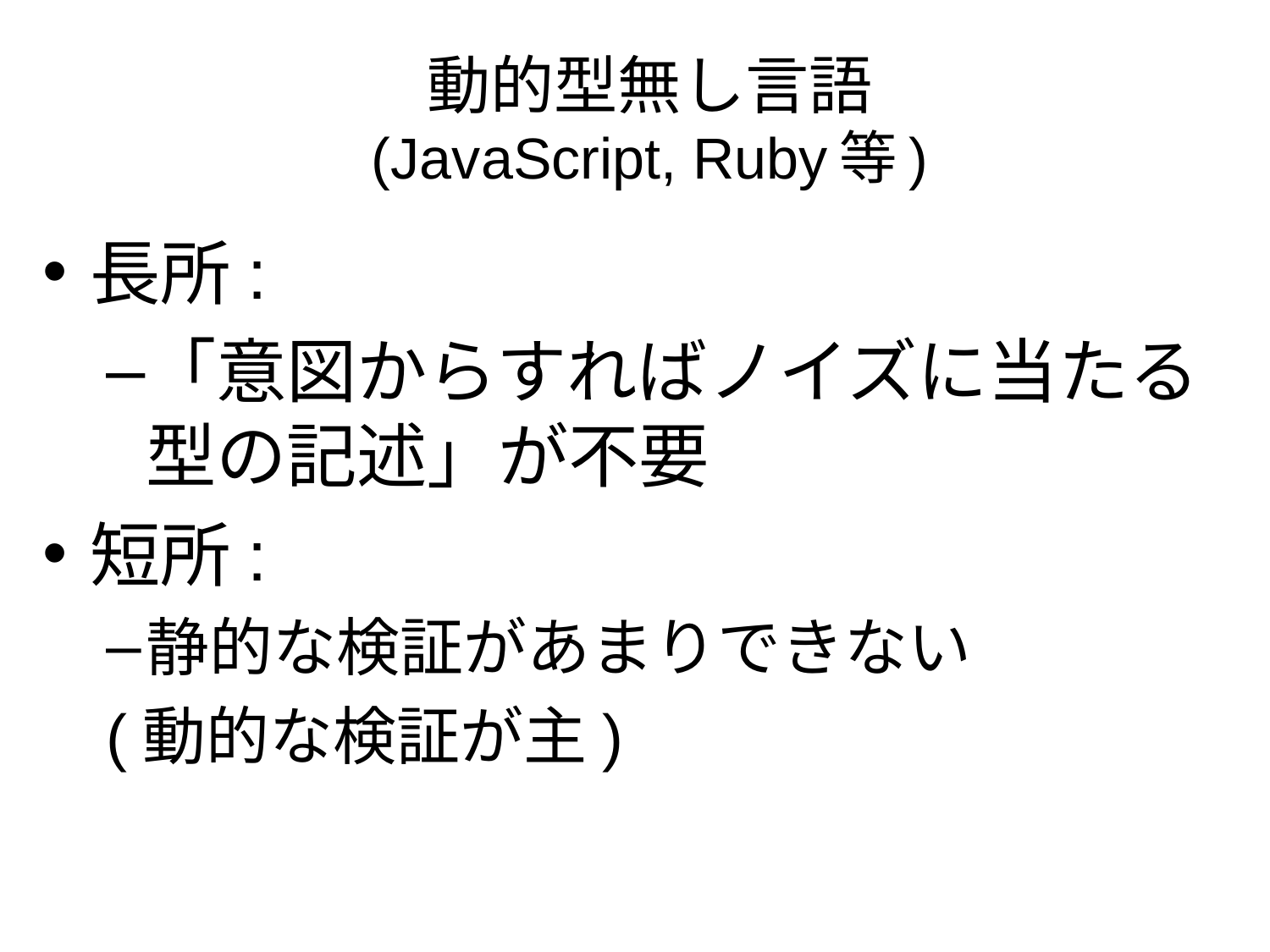

# 動的型無し言語 (JavaScript, Ruby等)
長所:
「意図からすればノイズに当たる型の記述」が不要
短所:
静的な検証があまりできない
(動的な検証が主)